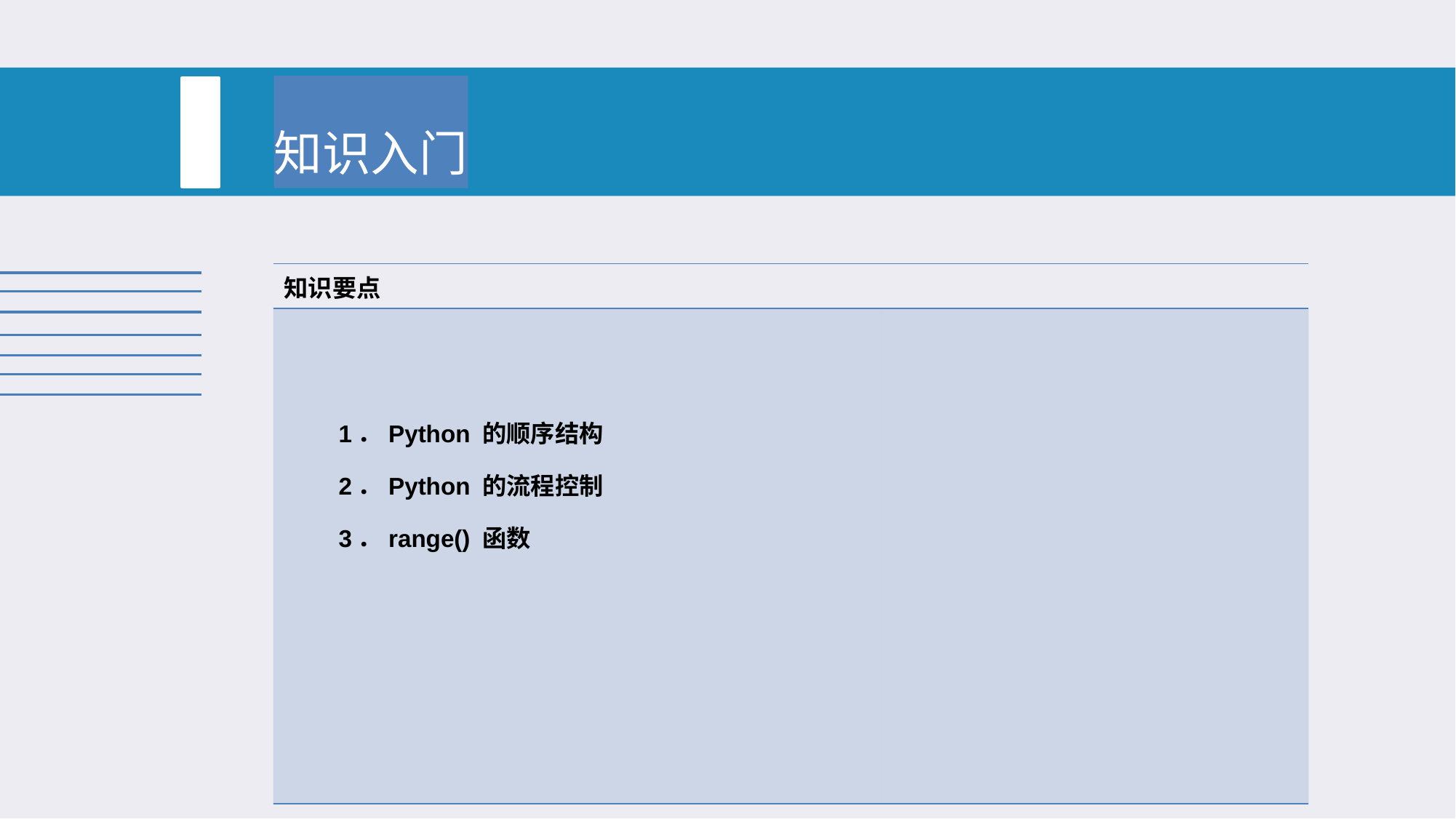

知识入门

| 知识要点 |  |
| --- | --- |
| 1．Python 的顺序结构 2．Python 的流程控制 3．range() 函数 |  |